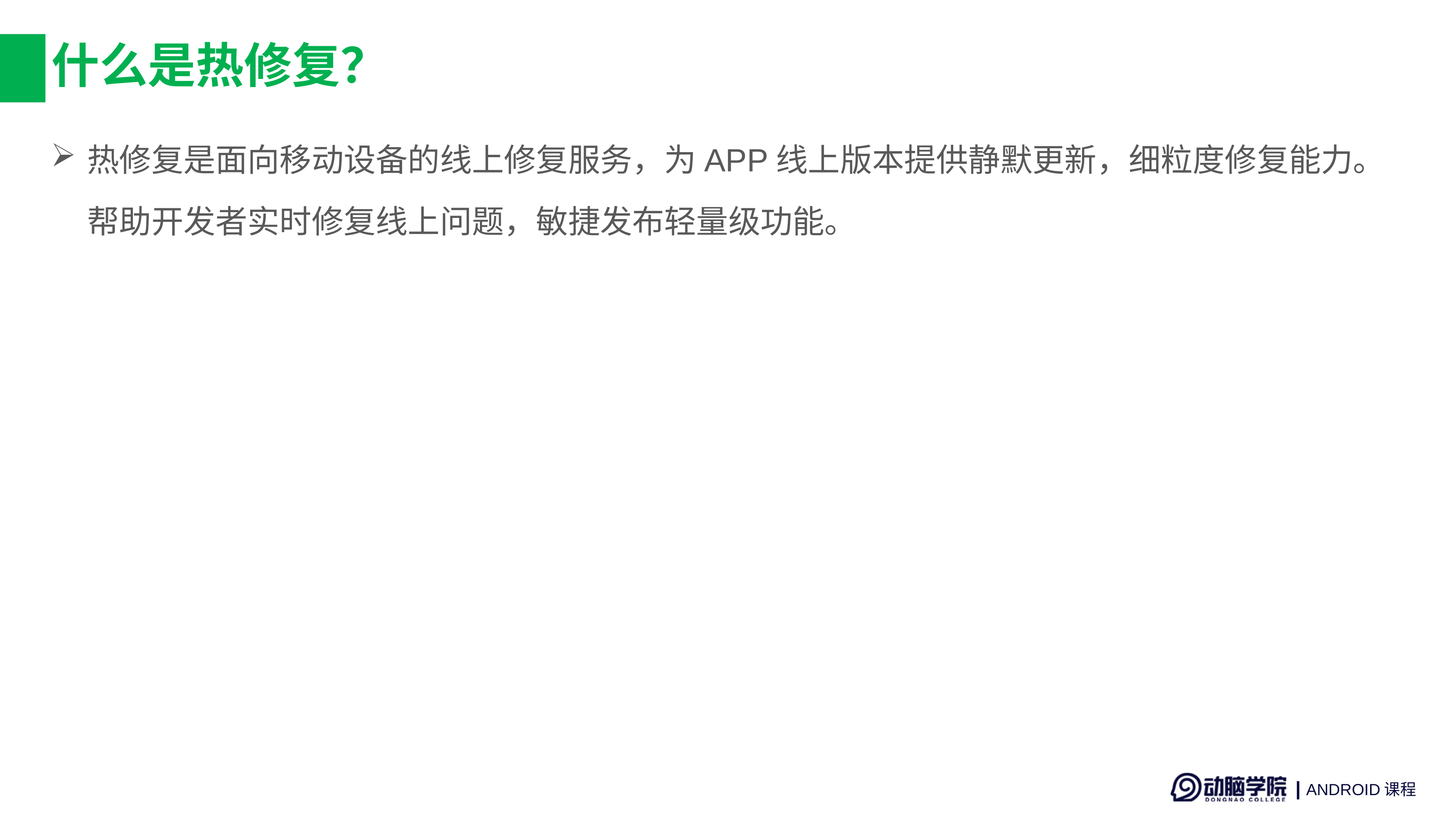

# 什么是热修复？
热修复是面向移动设备的线上修复服务，为APP线上版本提供静默更新，细粒度修复能力。帮助开发者实时修复线上问题，敏捷发布轻量级功能。